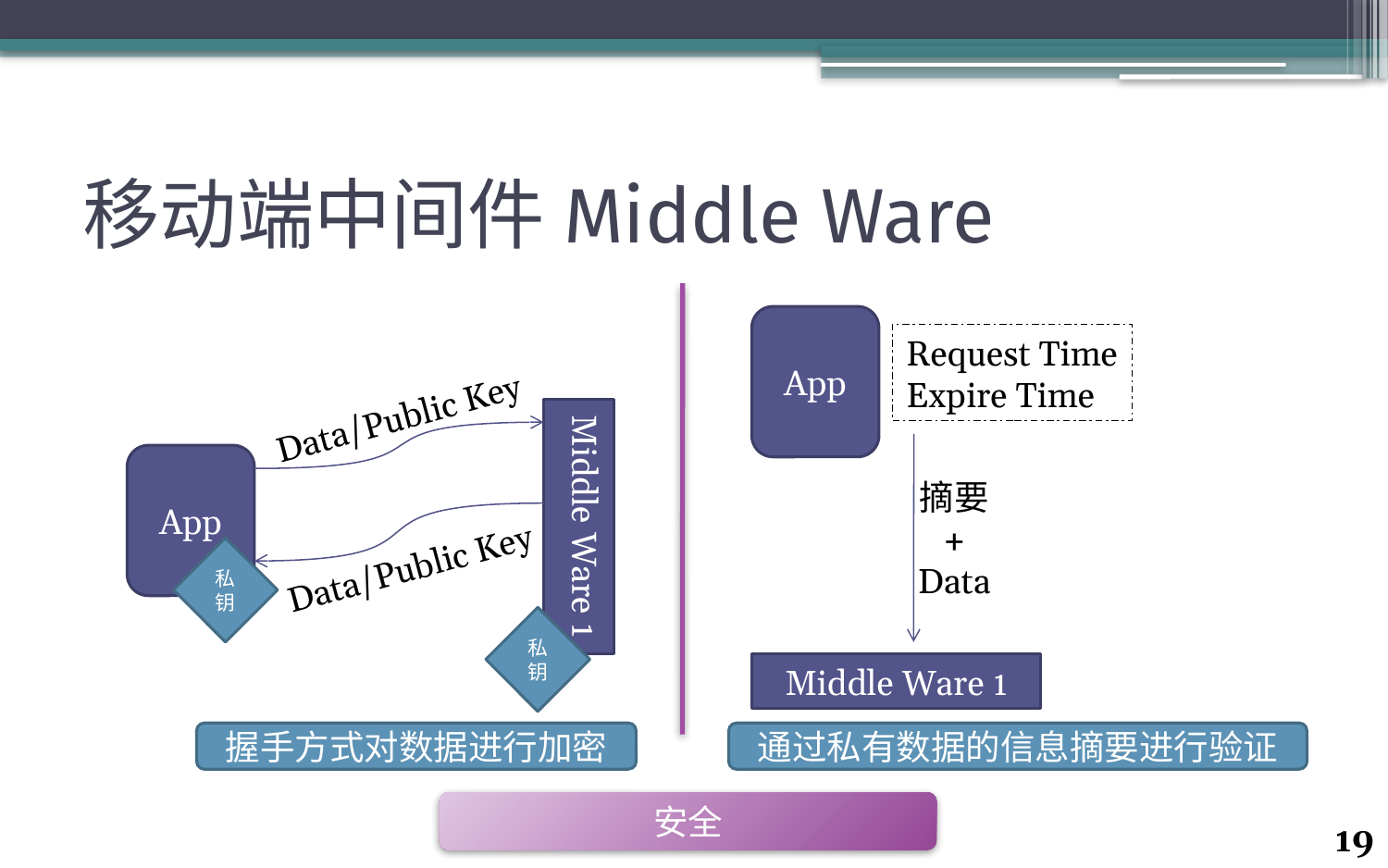

# 移动端中间件Middle Ware
App
Request Time
Expire Time
Data/Public Key
Middle Ware 1
App
摘要
+
Data
私钥
Data/Public Key
私钥
Middle Ware 1
握手方式对数据进行加密
通过私有数据的信息摘要进行验证
安全
19